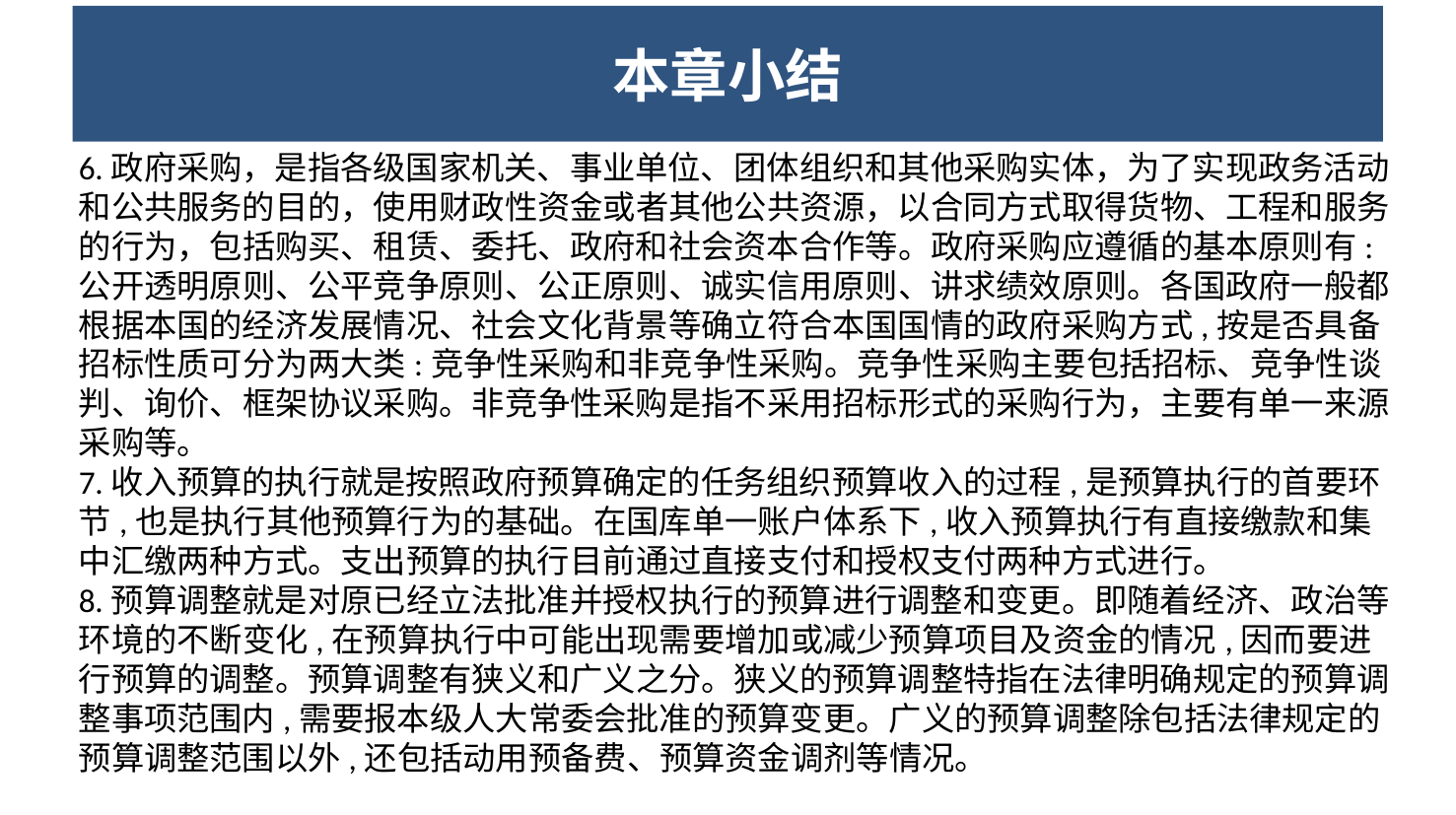

本章小结
# 本章小结
6.政府采购，是指各级国家机关、事业单位、团体组织和其他采购实体，为了实现政务活动和公共服务的目的，使用财政性资金或者其他公共资源，以合同方式取得货物、工程和服务的行为，包括购买、租赁、委托、政府和社会资本合作等。政府采购应遵循的基本原则有:公开透明原则、公平竞争原则、公正原则、诚实信用原则、讲求绩效原则。各国政府一般都根据本国的经济发展情况、社会文化背景等确立符合本国国情的政府采购方式,按是否具备招标性质可分为两大类:竞争性采购和非竞争性采购。竞争性采购主要包括招标、竞争性谈判、询价、框架协议采购。非竞争性采购是指不采用招标形式的采购行为，主要有单一来源采购等。
7.收入预算的执行就是按照政府预算确定的任务组织预算收入的过程,是预算执行的首要环节,也是执行其他预算行为的基础。在国库单一账户体系下,收入预算执行有直接缴款和集中汇缴两种方式。支出预算的执行目前通过直接支付和授权支付两种方式进行。
8.预算调整就是对原已经立法批准并授权执行的预算进行调整和变更。即随着经济、政治等环境的不断变化,在预算执行中可能出现需要增加或减少预算项目及资金的情况,因而要进行预算的调整。预算调整有狭义和广义之分。狭义的预算调整特指在法律明确规定的预算调整事项范围内,需要报本级人大常委会批准的预算变更。广义的预算调整除包括法律规定的预算调整范围以外,还包括动用预备费、预算资金调剂等情况。